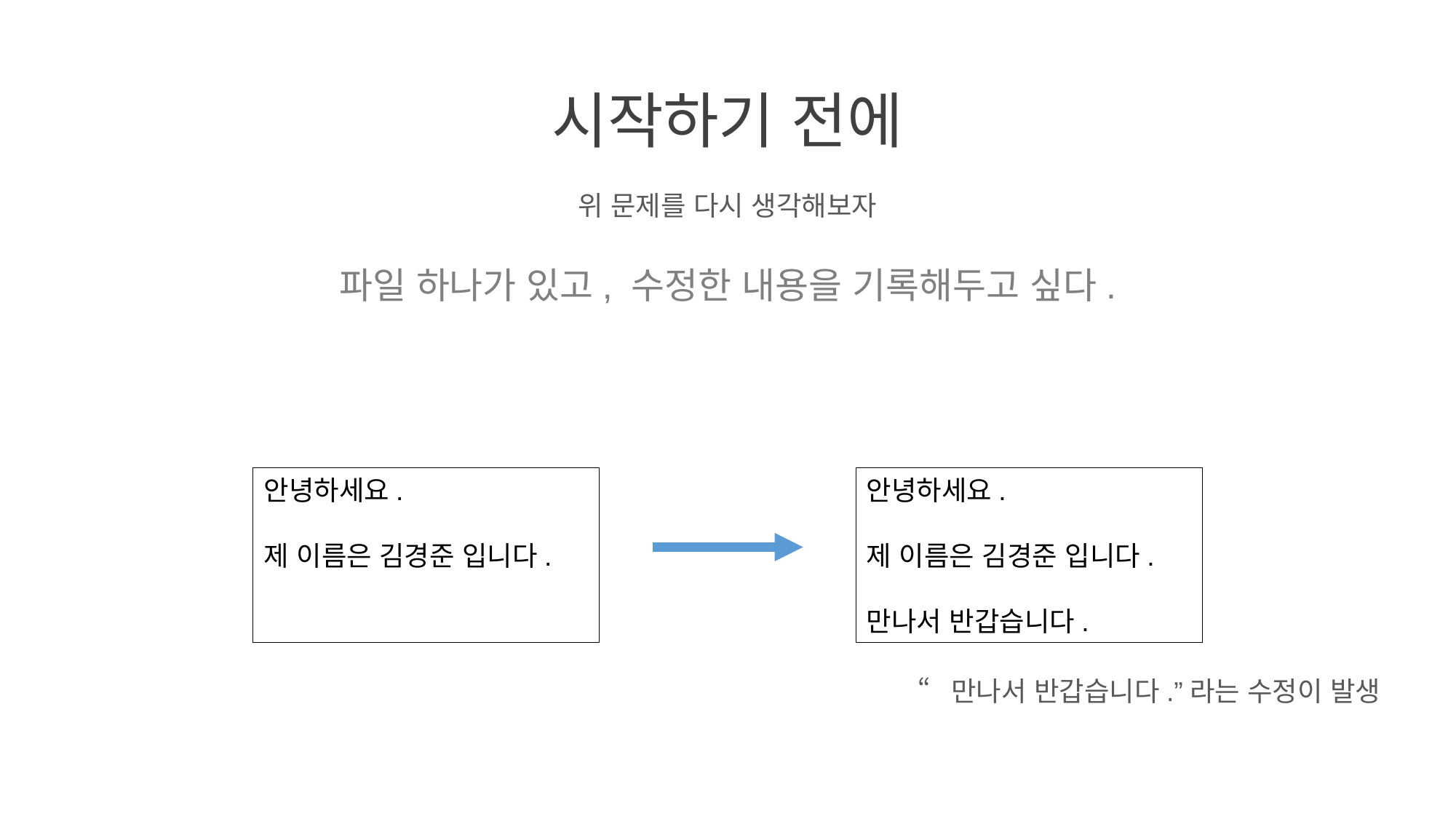

시작하기 전에
위 문제를 다시 생각해보자
파일 하나가 있고, 수정한 내용을 기록해두고 싶다.
안녕하세요.

제 이름은 김경준 입니다.

안녕하세요.

제 이름은 김경준 입니다.

만나서 반갑습니다.
“만나서 반갑습니다.”라는 수정이 발생